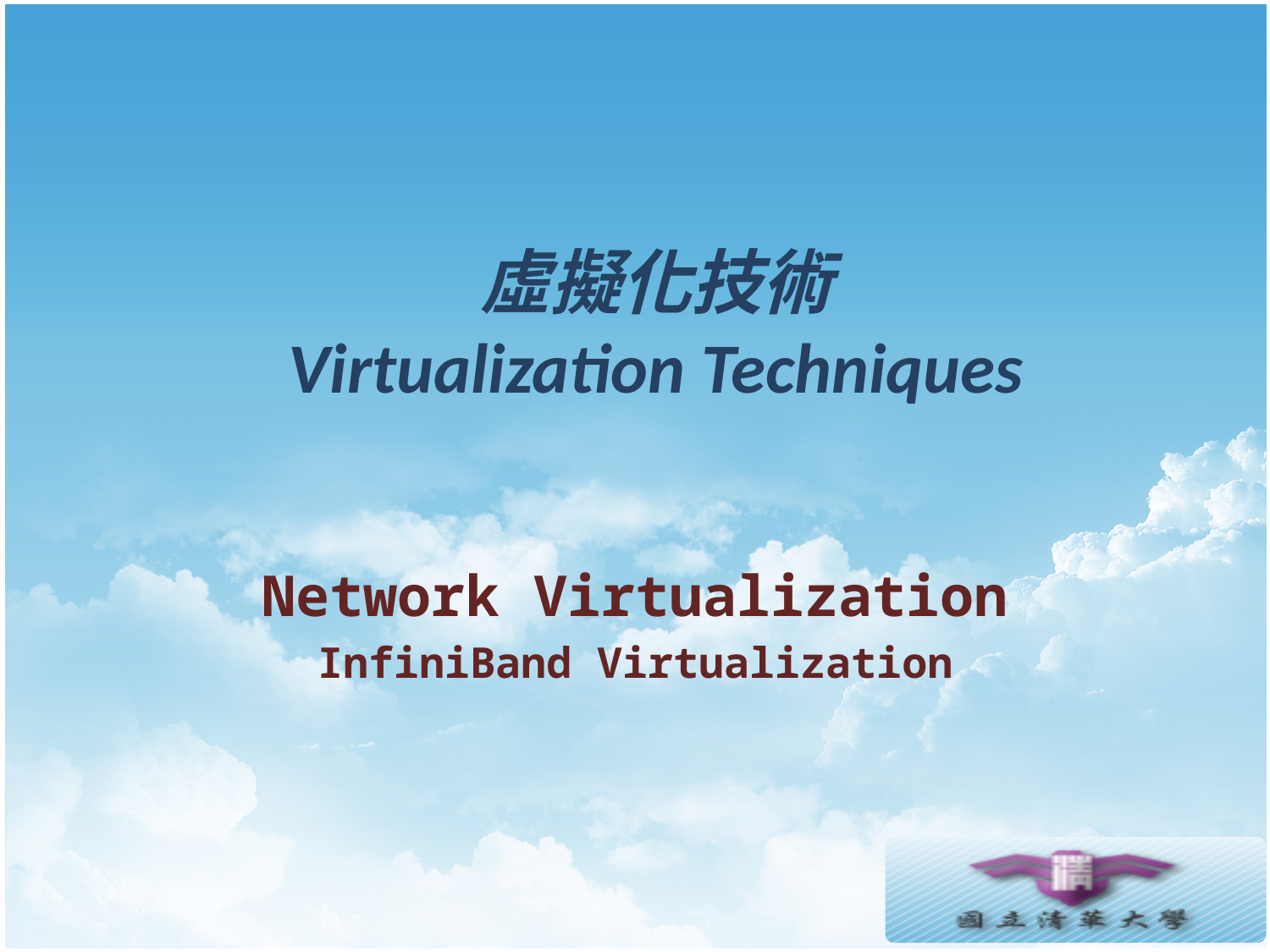

# 虛擬化技術 Virtualization Techniques
Network Virtualization
InfiniBand Virtualization